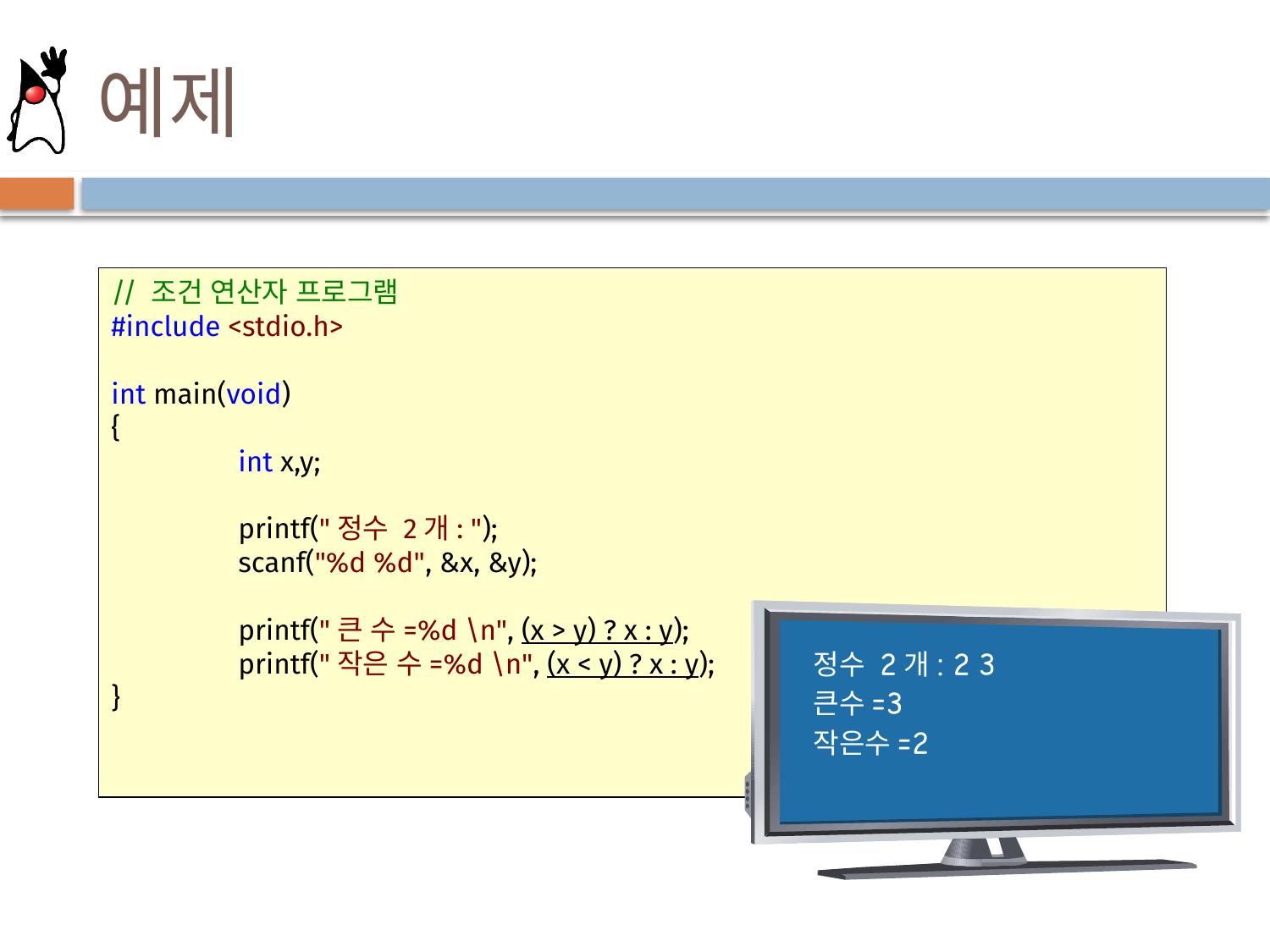

# 예제
// 조건 연산자 프로그램
#include <stdio.h>

int main(void)
{
	int x,y;

	printf("정수 2개: ");
	scanf("%d %d", &x, &y);

	printf("큰 수=%d \n", (x > y) ? x : y);
	printf("작은 수=%d \n", (x < y) ? x : y);
}

정수 2개: 2 3
큰수=3
작은수=2